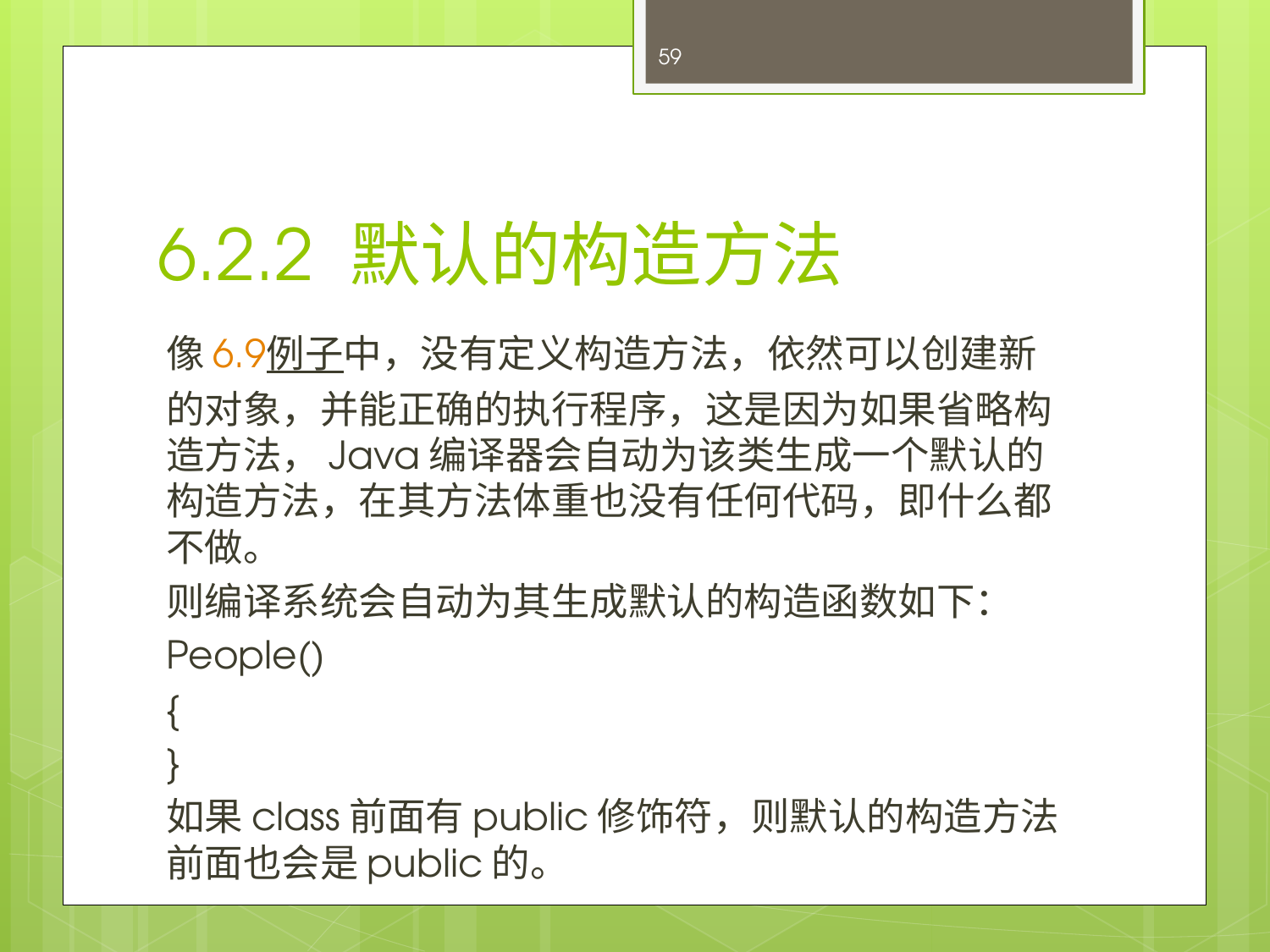

59
# 6.2.2 默认的构造方法
像6.9例子中，没有定义构造方法，依然可以创建新的对象，并能正确的执行程序，这是因为如果省略构造方法，Java编译器会自动为该类生成一个默认的构造方法，在其方法体重也没有任何代码，即什么都不做。
则编译系统会自动为其生成默认的构造函数如下：
People()
{
}
如果class前面有public修饰符，则默认的构造方法前面也会是public的。